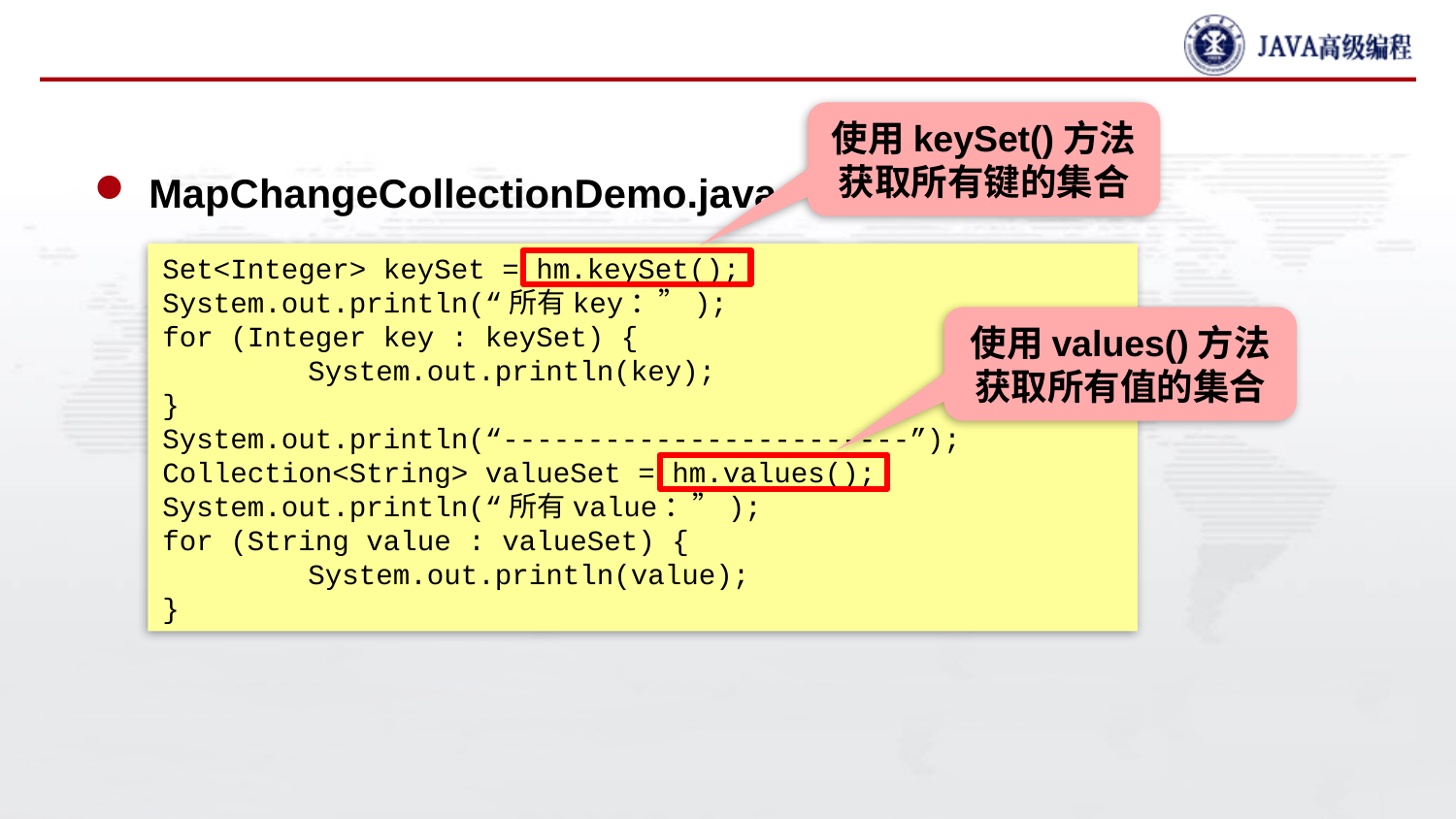

#
使用keySet()方法获取所有键的集合
MapChangeCollectionDemo.java（代码2）：

Set<Integer> keySet = hm.keySet();
System.out.println(“所有key：”);
for (Integer key : keySet) {
	System.out.println(key);
}
System.out.println(“------------------------”);
Collection<String> valueSet = hm.values();
System.out.println(“所有value：”);
for (String value : valueSet) {
	System.out.println(value);
}

使用values()方法获取所有值的集合